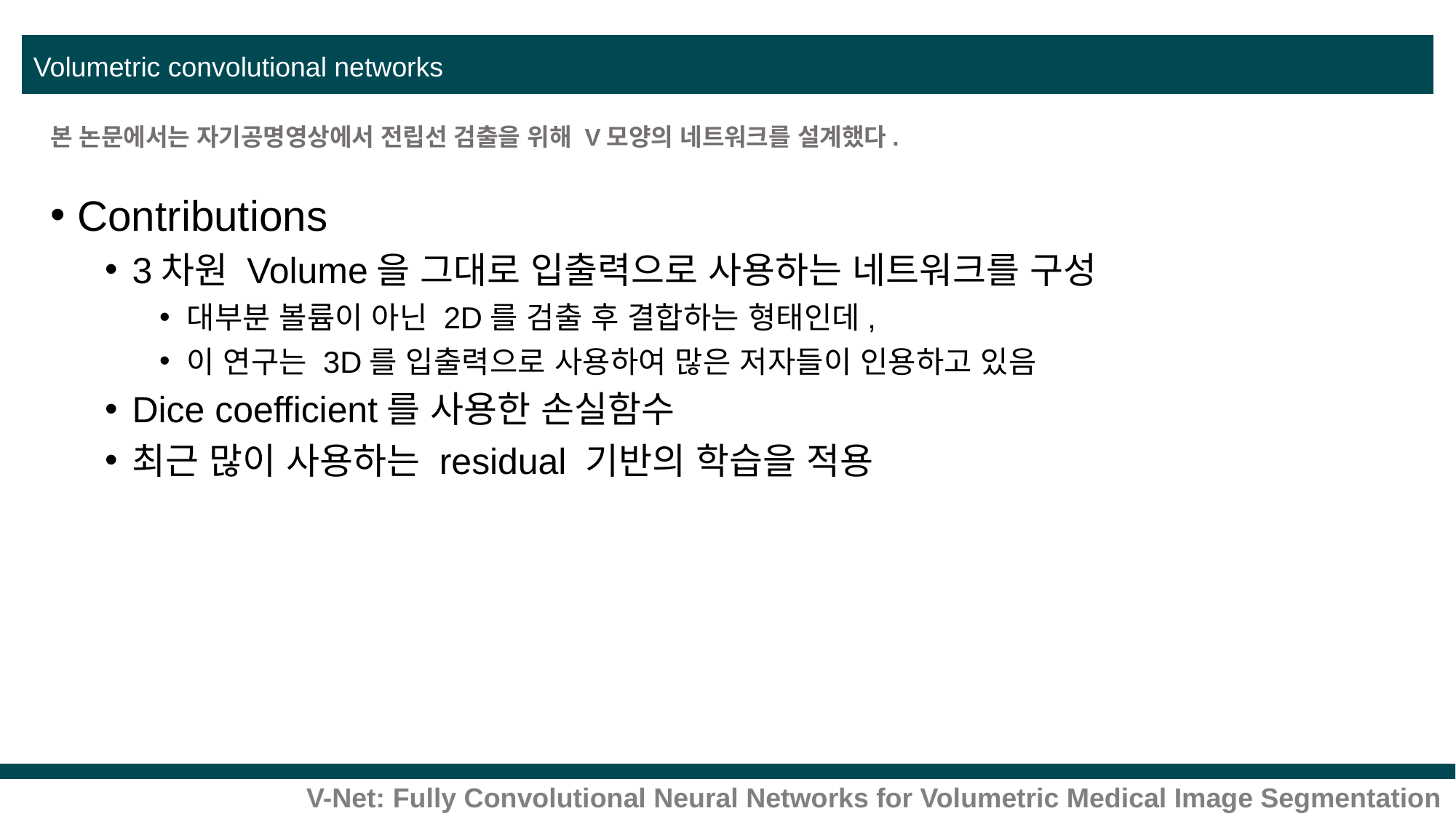

Volumetric convolutional networks
# 본 논문에서는 자기공명영상에서 전립선 검출을 위해 V모양의 네트워크를 설계했다.
Contributions
3차원 Volume을 그대로 입출력으로 사용하는 네트워크를 구성
대부분 볼륨이 아닌 2D를 검출 후 결합하는 형태인데,
이 연구는 3D를 입출력으로 사용하여 많은 저자들이 인용하고 있음
Dice coefficient를 사용한 손실함수
최근 많이 사용하는 residual 기반의 학습을 적용
V-Net: Fully Convolutional Neural Networks for Volumetric Medical Image Segmentation